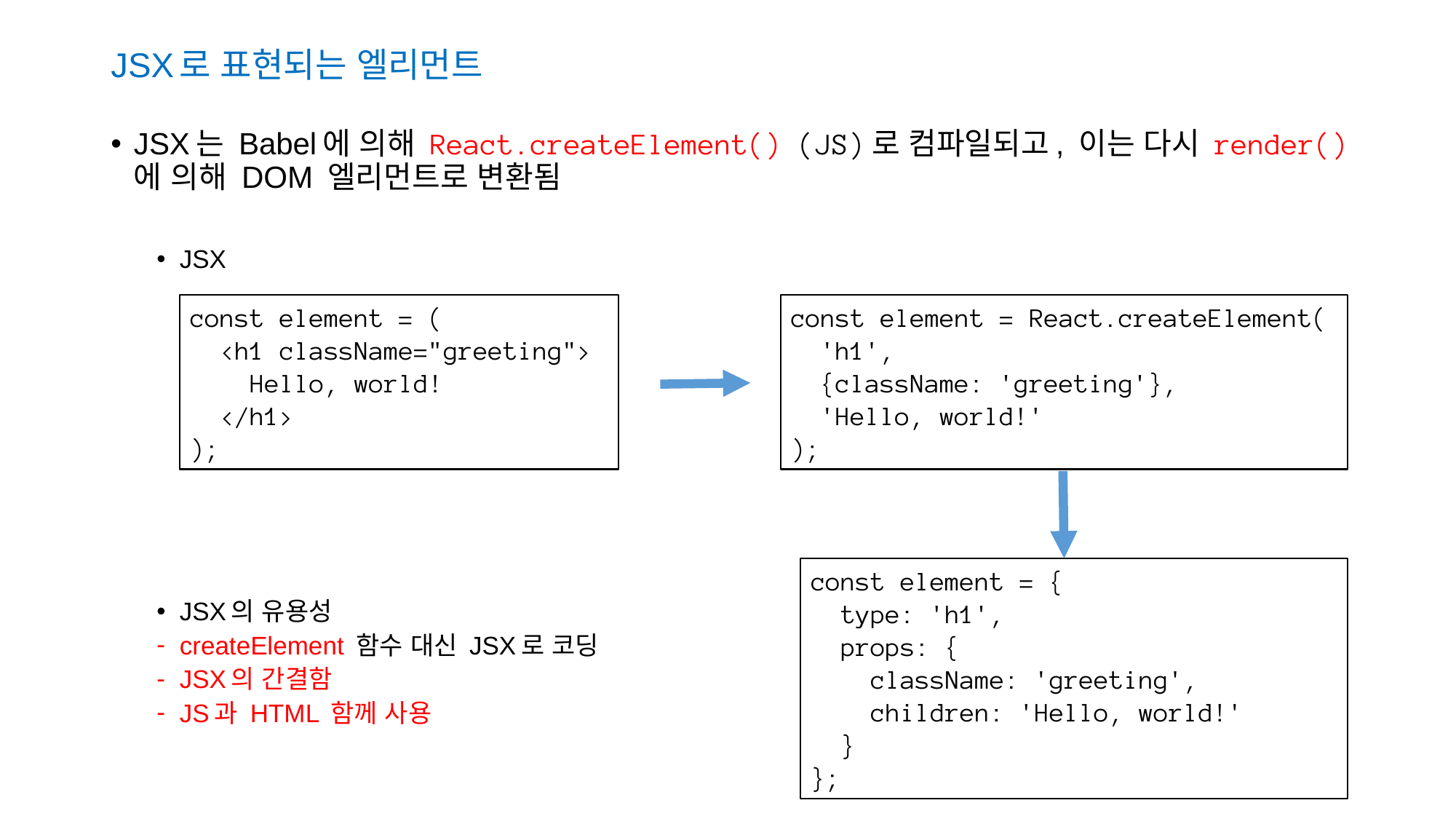

# JSX로 표현되는 엘리먼트
JSX는 Babel에 의해 React.createElement() (JS)로 컴파일되고, 이는 다시 render() 에 의해 DOM 엘리먼트로 변환됨

JSX

JSX의 유용성
createElement 함수 대신 JSX로 코딩
JSX의 간결함
JS과 HTML 함께 사용
const element = (
  <h1 className="greeting">
    Hello, world!
  </h1>
);
const element = React.createElement(
  'h1',
  {className: 'greeting'},
  'Hello, world!'
);
const element = {
  type: 'h1',
  props: {
    className: 'greeting',
    children: 'Hello, world!'
  }
};